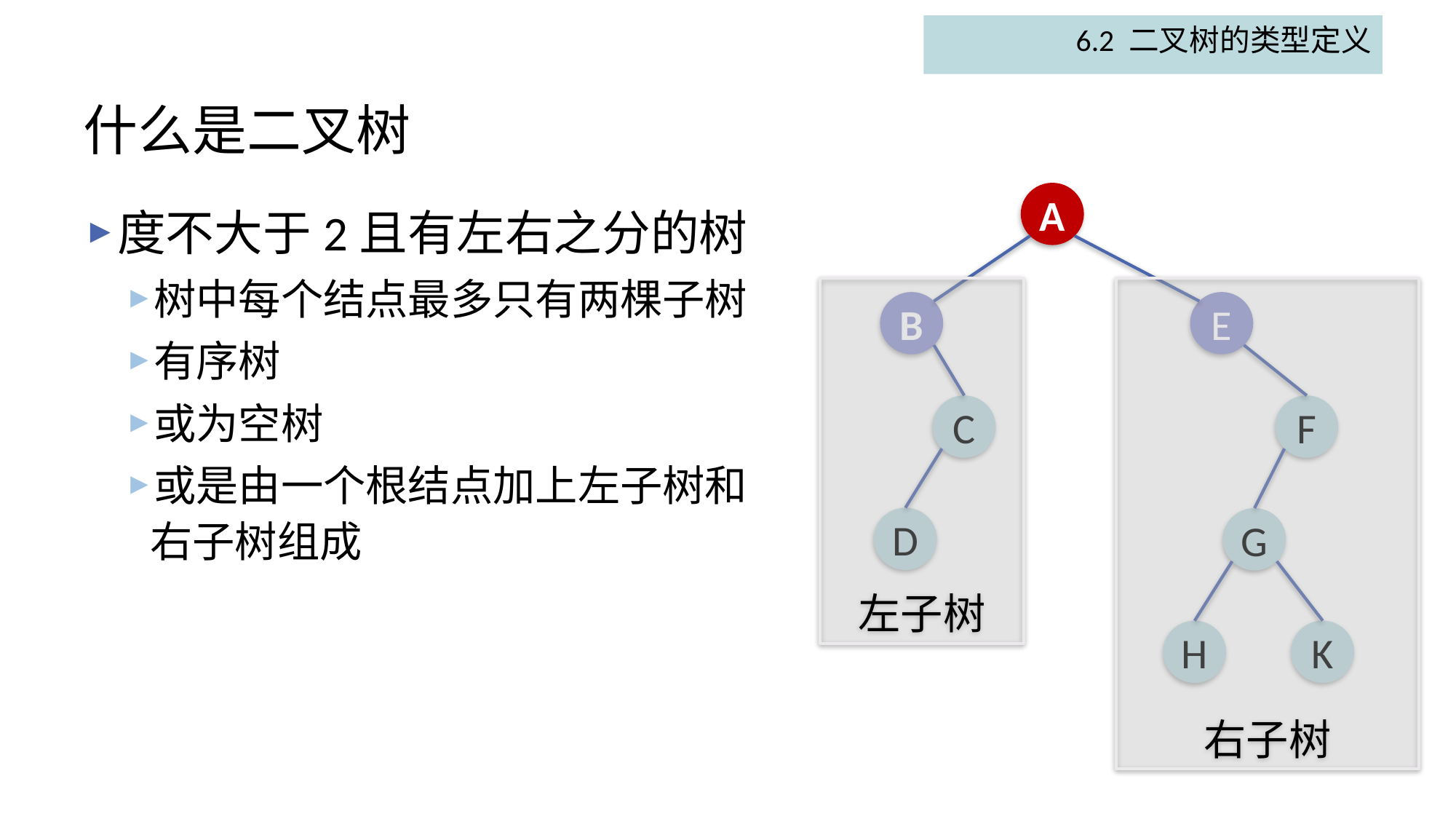

6.2 二叉树的类型定义
# 什么是二叉树
A
B
E
C
F
D
G
K
H
度不大于2且有左右之分的树
树中每个结点最多只有两棵子树
有序树
或为空树
或是由一个根结点加上左子树和右子树组成
右子树
左子树